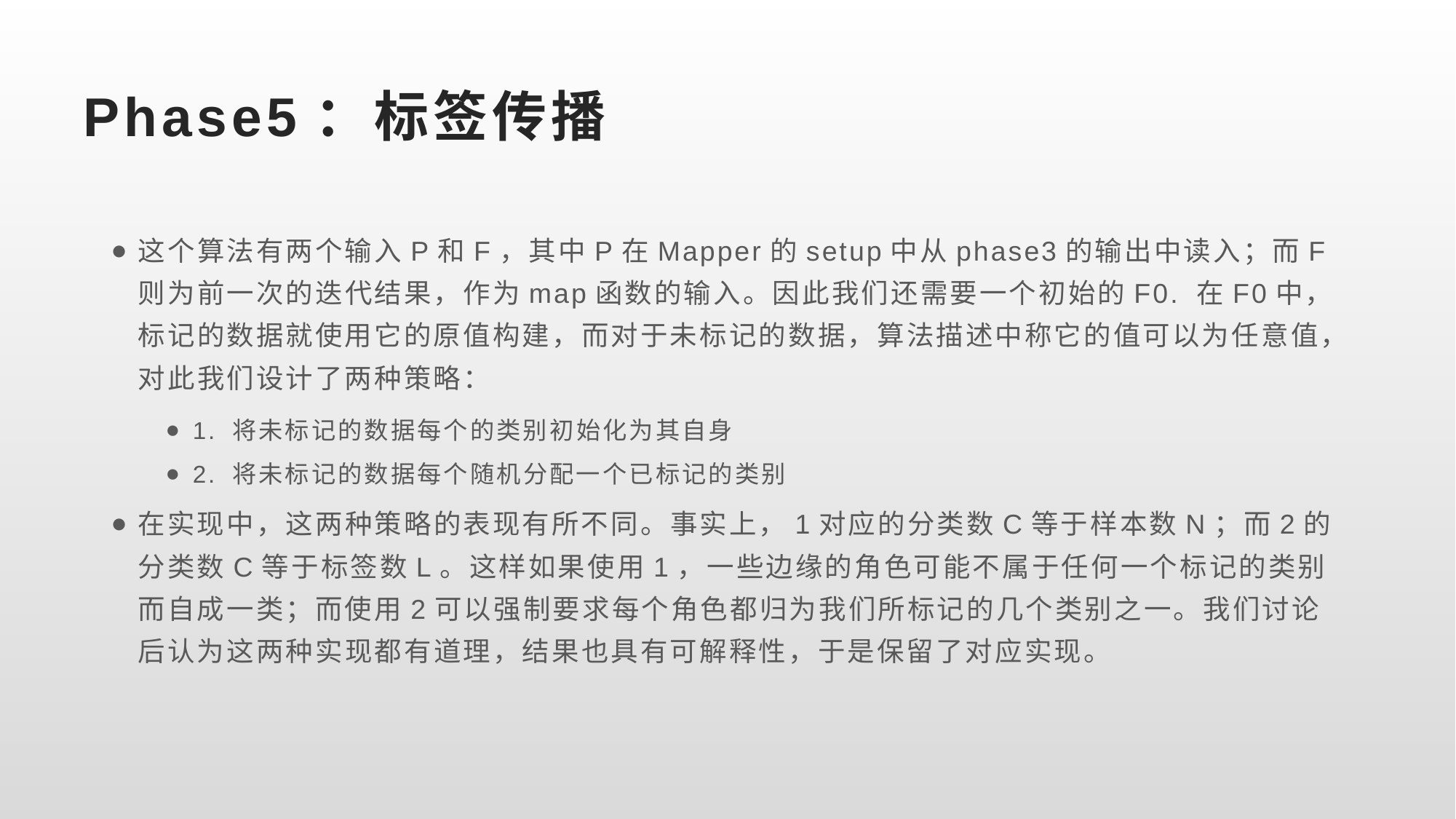

# Phase5：标签传播
这个算法有两个输入P和F，其中P在Mapper的setup中从phase3的输出中读入；而F则为前一次的迭代结果，作为map函数的输入。因此我们还需要一个初始的F0. 在F0中，标记的数据就使用它的原值构建，而对于未标记的数据，算法描述中称它的值可以为任意值，对此我们设计了两种策略：
1. 将未标记的数据每个的类别初始化为其自身
2. 将未标记的数据每个随机分配一个已标记的类别
在实现中，这两种策略的表现有所不同。事实上，1对应的分类数C等于样本数N；而2的分类数C等于标签数L。这样如果使用1，一些边缘的角色可能不属于任何一个标记的类别而自成一类；而使用2可以强制要求每个角色都归为我们所标记的几个类别之一。我们讨论后认为这两种实现都有道理，结果也具有可解释性，于是保留了对应实现。